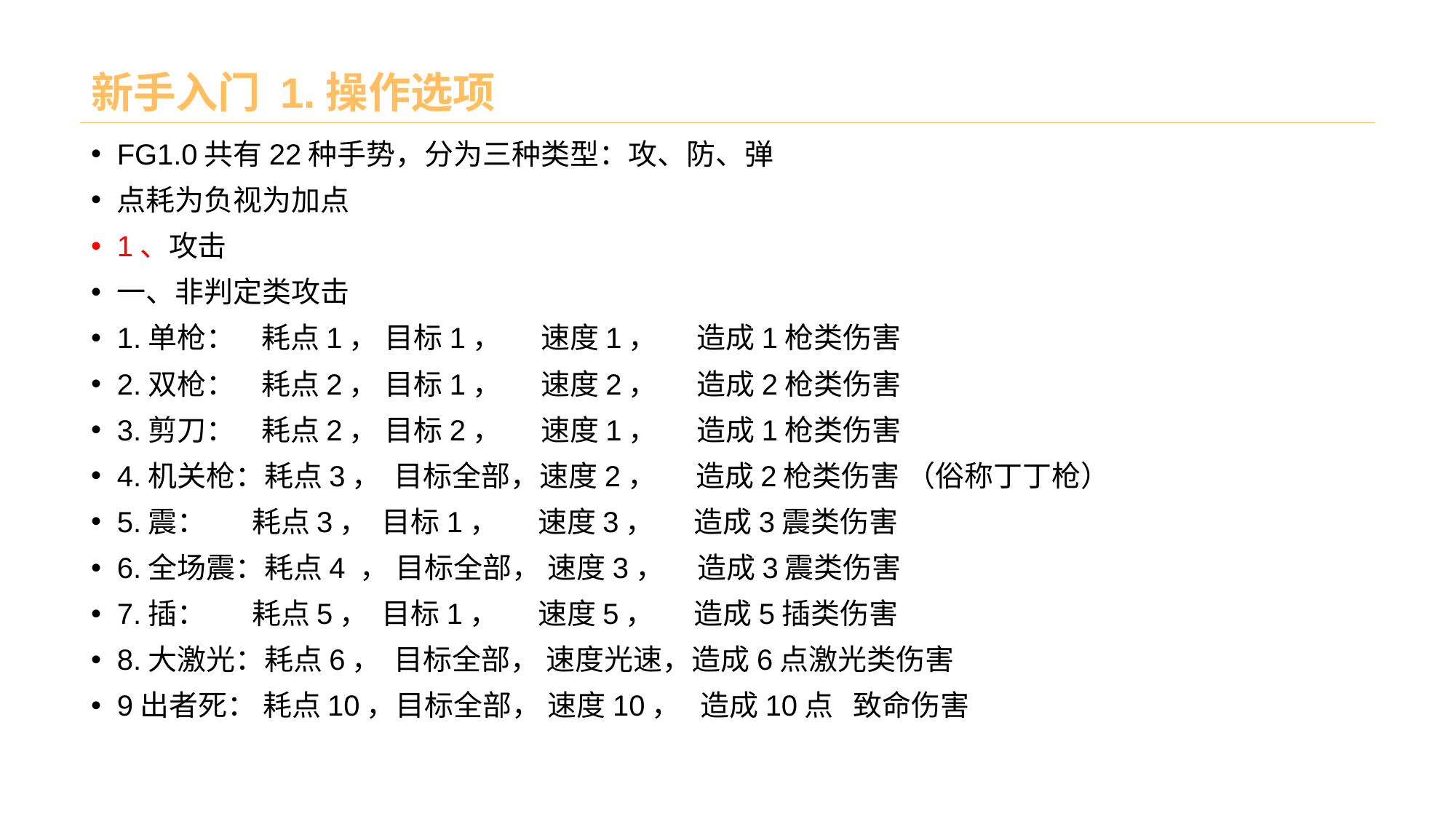

# 新手入门 1.操作选项
FG1.0共有22种手势，分为三种类型：攻、防、弹
点耗为负视为加点
1、攻击
一、非判定类攻击
1.单枪：    耗点1， 目标1，      速度1，      造成1枪类伤害
2.双枪：    耗点2， 目标1，      速度2，      造成2枪类伤害
3.剪刀：    耗点2， 目标2，      速度1，      造成1枪类伤害
4.机关枪：耗点3，  目标全部，速度2，      造成2枪类伤害 （俗称丁丁枪）
5.震：       耗点3，  目标1，      速度3，      造成3震类伤害
6.全场震：耗点4 ， 目标全部， 速度3，     造成3震类伤害
7.插：       耗点5，  目标1，      速度5，      造成5插类伤害
8.大激光：耗点6，  目标全部， 速度光速，造成6点激光类伤害
9出者死： 耗点10，目标全部， 速度10，   造成10点   致命伤害